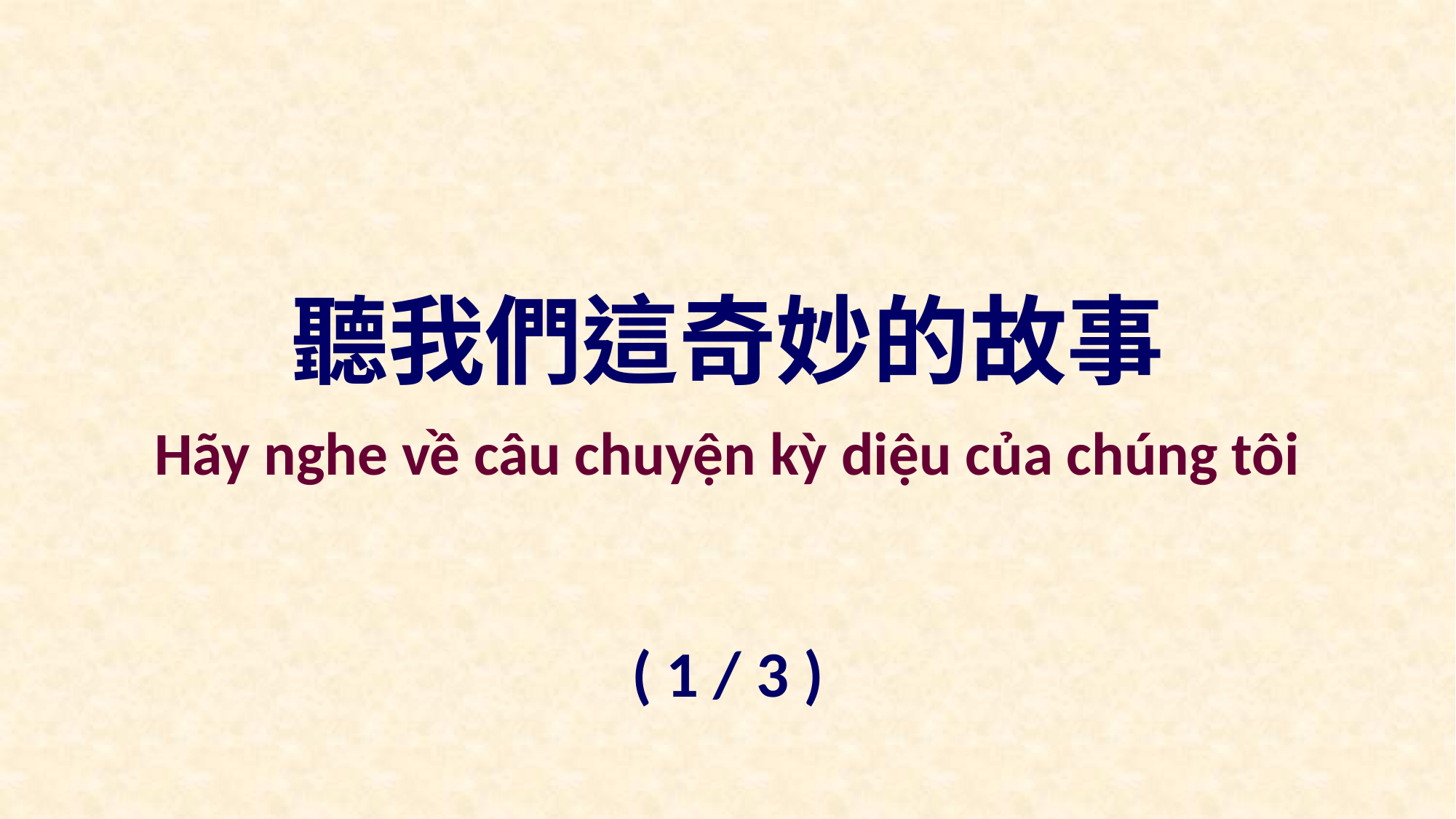

聽我們這奇妙的故事
Hãy nghe về câu chuyện kỳ diệu của chúng tôi
( 1 / 3 )